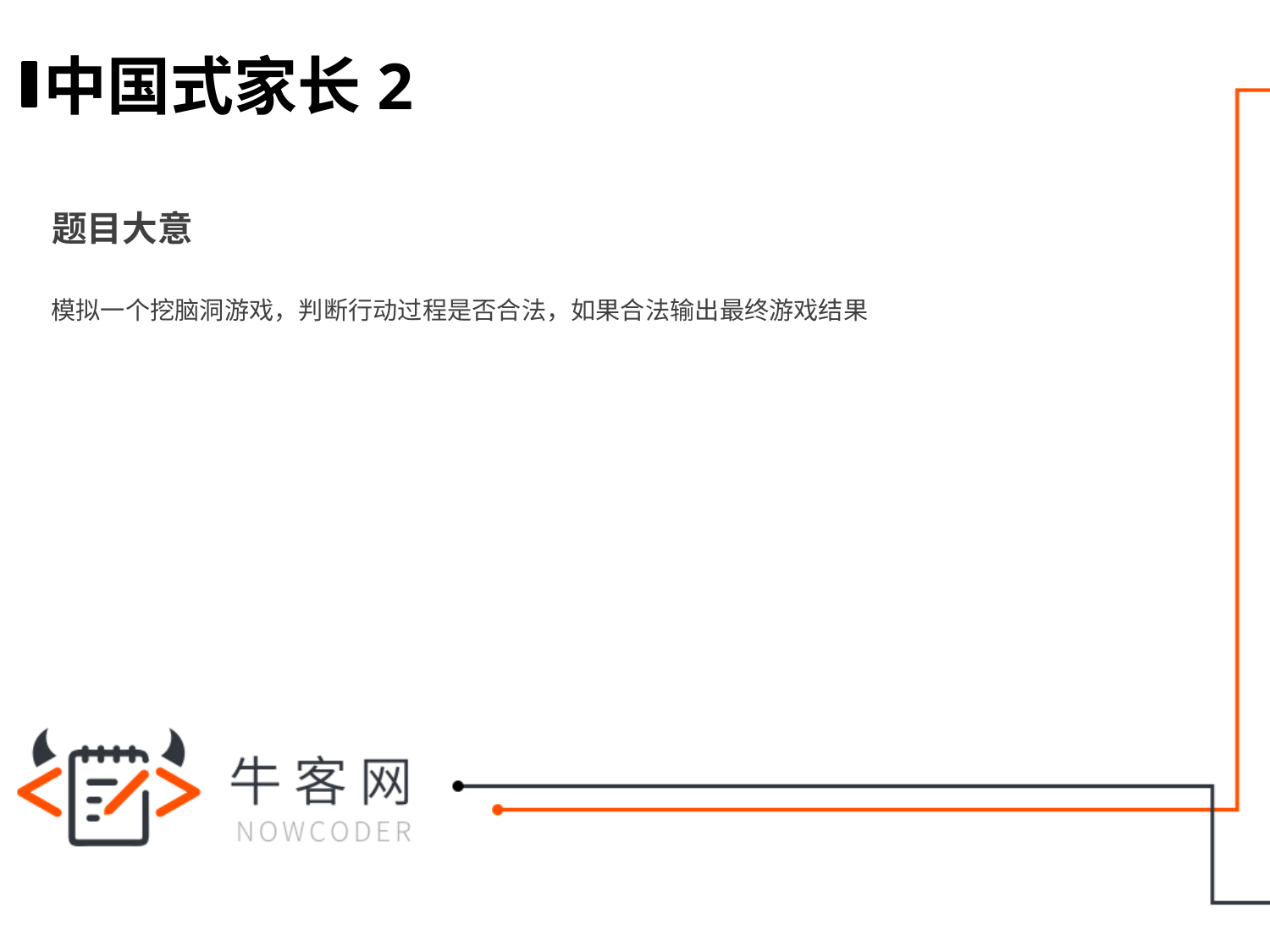

中国式家长2

题目大意
模拟一个挖脑洞游戏，判断行动过程是否合法，如果合法输出最终游戏结果